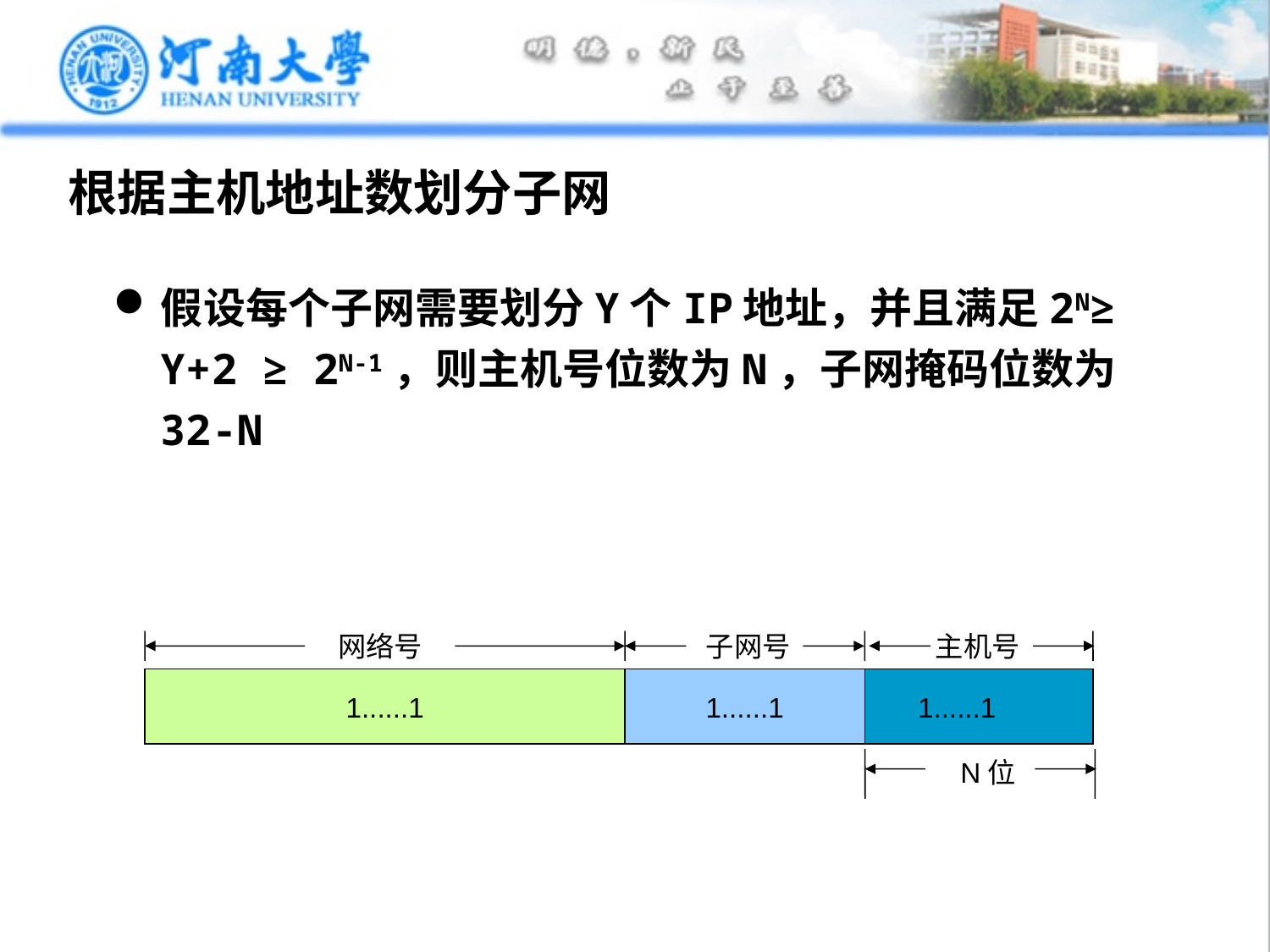

# 根据主机地址数划分子网
假设每个子网需要划分Y个IP地址，并且满足2N≥ Y+2 ≥ 2N-1，则主机号位数为N，子网掩码位数为32-N
网络号
子网号
主机号

1......1
1......1
                         1......1

N位